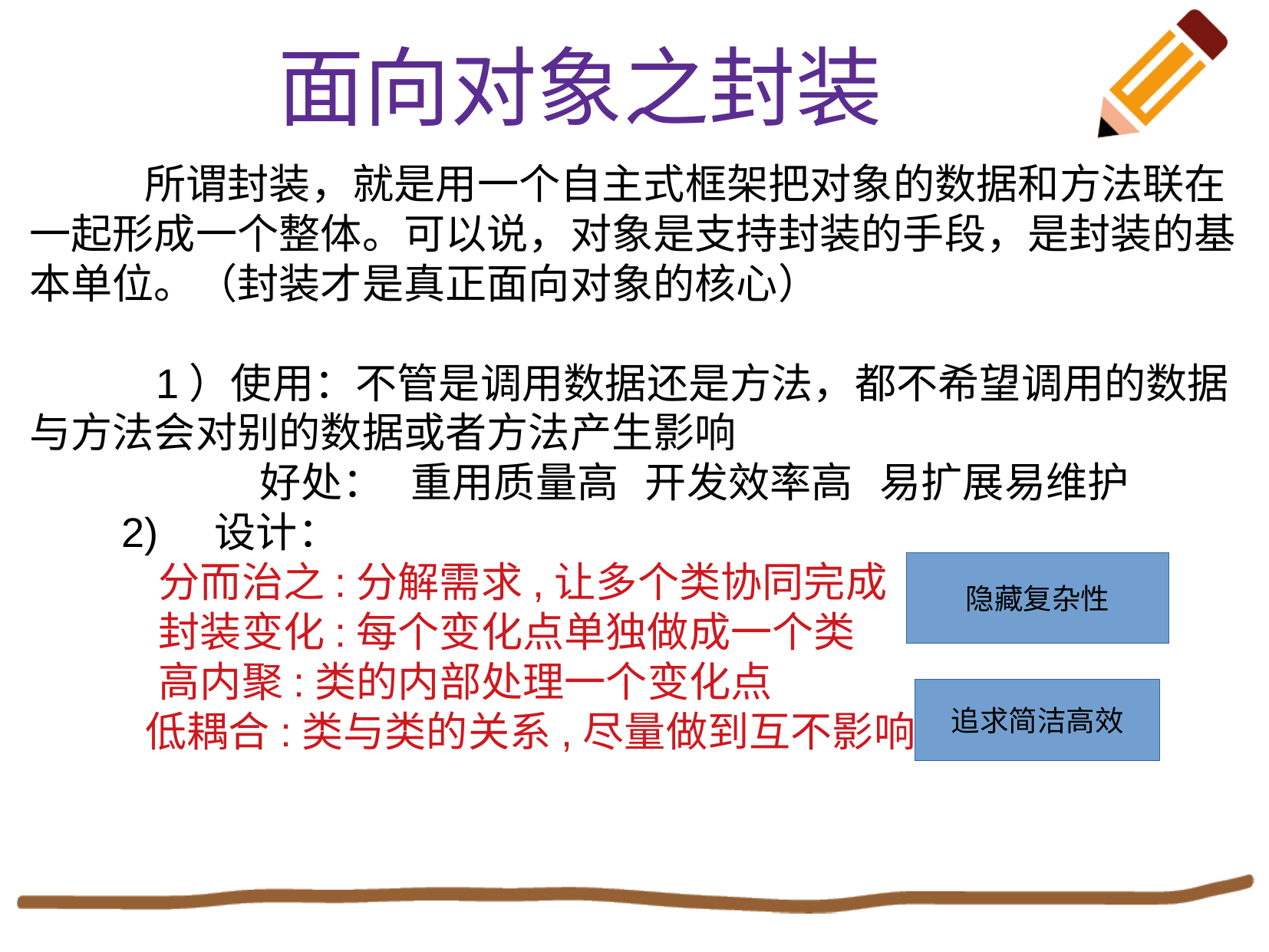

面向对象之封装
	所谓封装，就是用一个自主式框架把对象的数据和方法联在一起形成一个整体。可以说，对象是支持封装的手段，是封装的基本单位。（封装才是真正面向对象的核心）

	 1）使用：不管是调用数据还是方法，都不希望调用的数据与方法会对别的数据或者方法产生影响
		好处：  重用质量高  开发效率高  易扩展易维护
        2)    设计：
         分而治之:分解需求,让多个类协同完成
         封装变化:每个变化点单独做成一个类
         高内聚:类的内部处理一个变化点
        低耦合:类与类的关系,尽量做到互不影响
隐藏复杂性
追求简洁高效